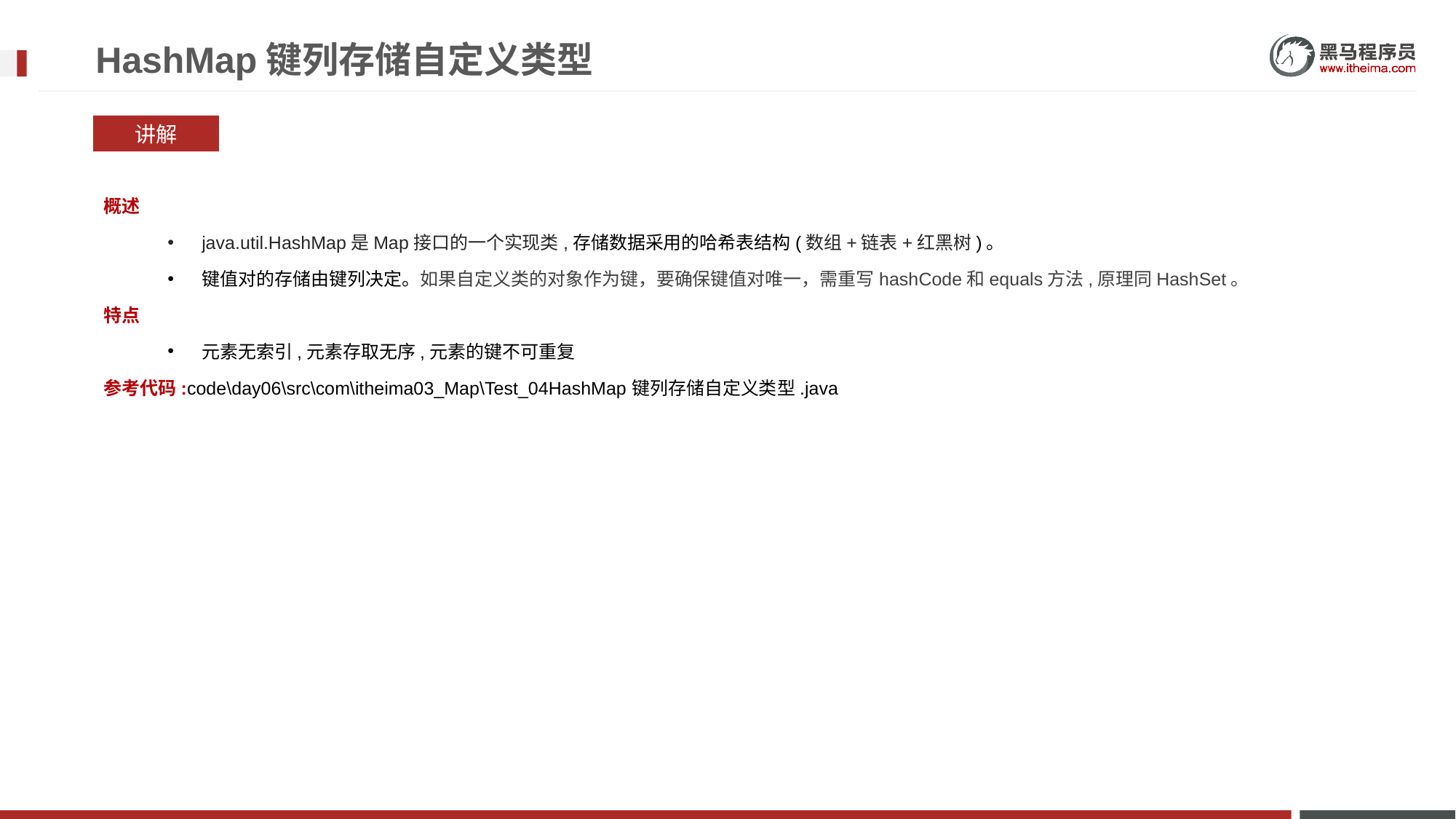

# HashMap键列存储自定义类型
讲解
概述
java.util.HashMap是Map接口的一个实现类,存储数据采用的哈希表结构(数组+链表+红黑树)。
键值对的存储由键列决定。如果自定义类的对象作为键，要确保键值对唯一，需重写hashCode和equals方法,原理同HashSet。
特点
元素无索引,元素存取无序,元素的键不可重复
参考代码:code\day06\src\com\itheima03_Map\Test_04HashMap键列存储自定义类型.java